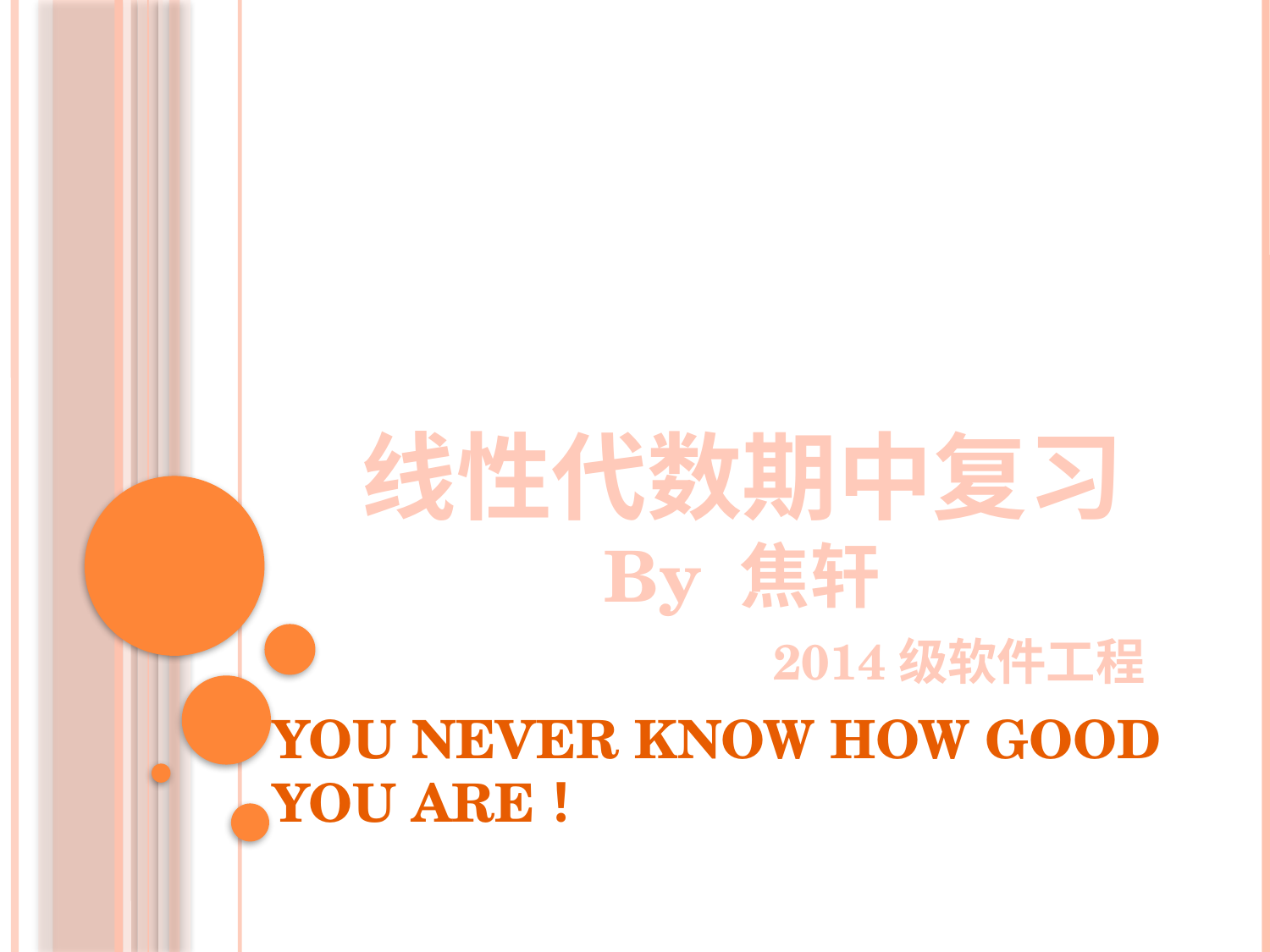

线性代数期中复习
By 焦轩
2014级软件工程
# You never know how good you are！